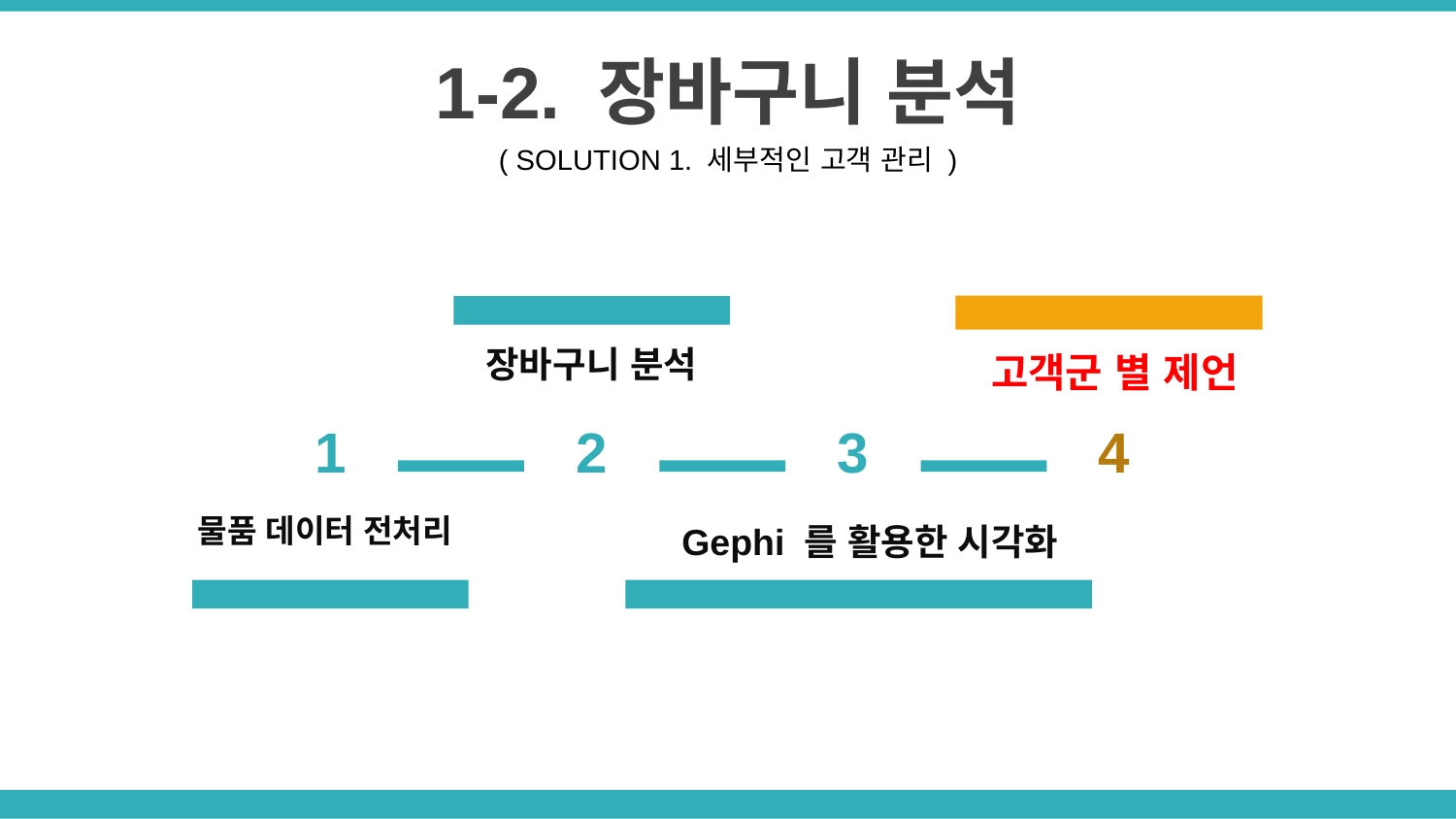

1-2. 장바구니 분석
( SOLUTION 1. 세부적인 고객 관리 )

고객군 별 제언

장바구니 분석
1
2
3
4

물품 데이터 전처리

Gephi 를 활용한 시각화